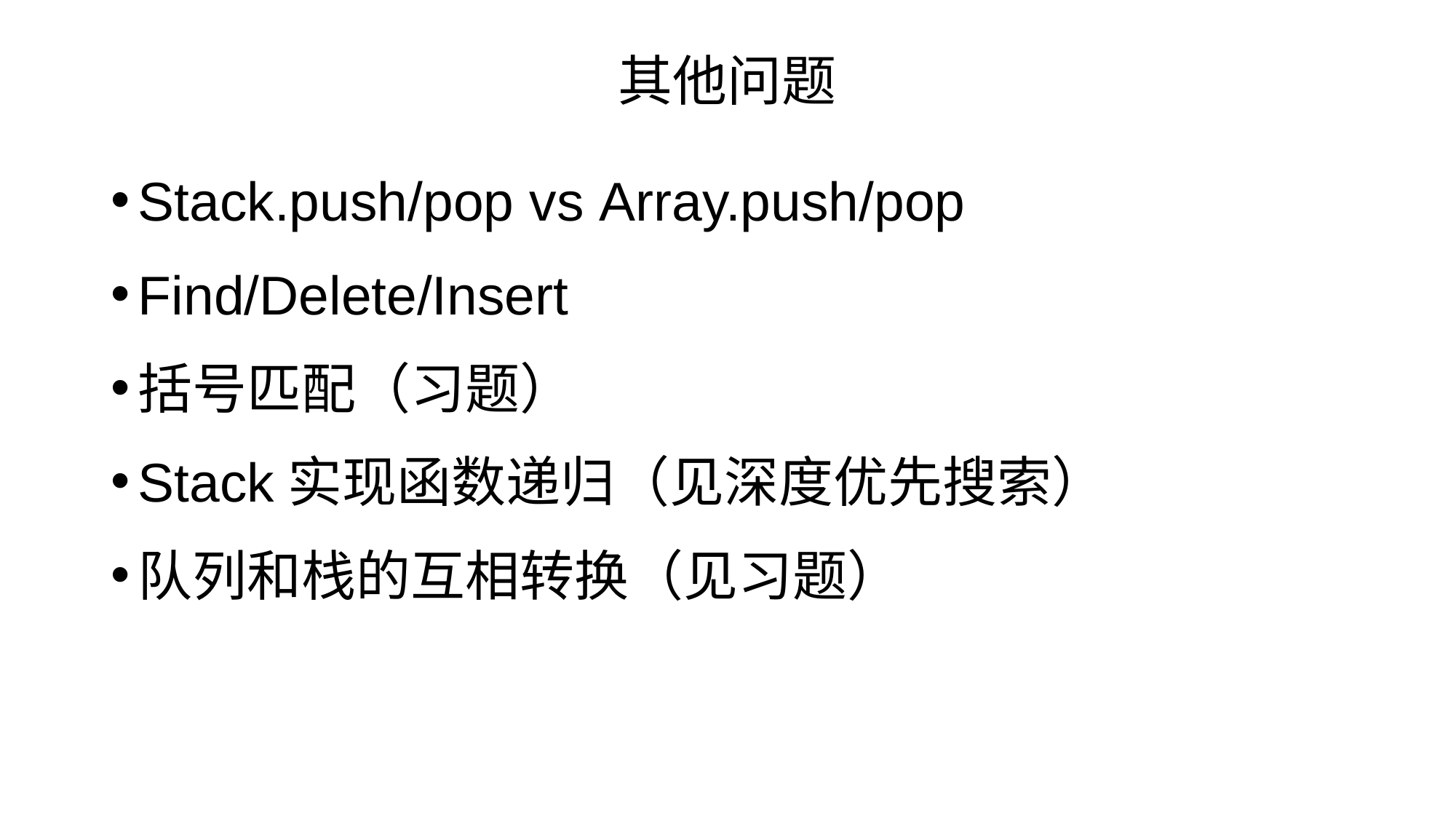

# 其他问题
Stack.push/pop vs Array.push/pop
Find/Delete/Insert
括号匹配（习题）
Stack实现函数递归（见深度优先搜索）
队列和栈的互相转换（见习题）